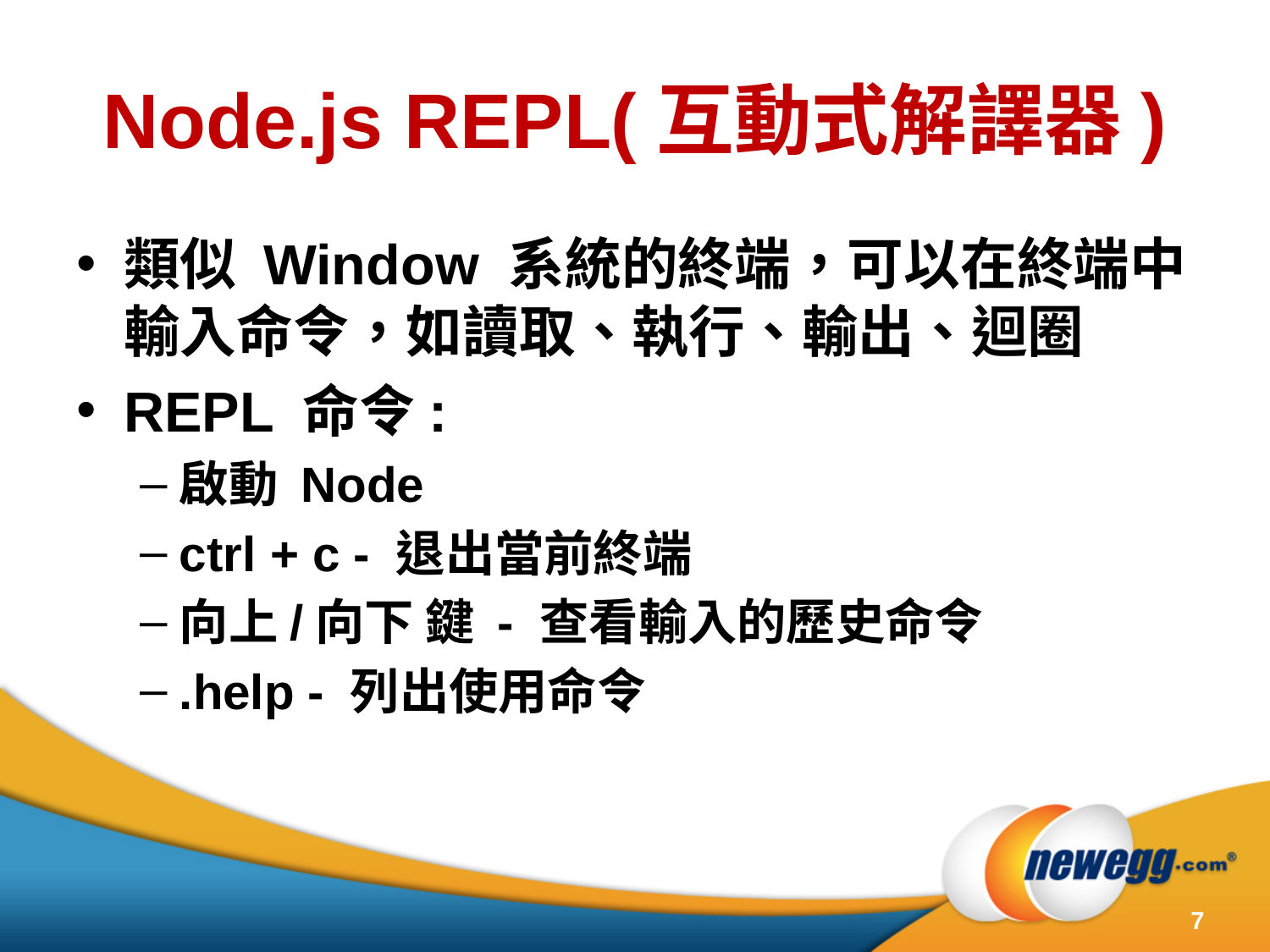

# Node.js REPL(互動式解譯器)
類似 Window 系統的終端，可以在終端中輸入命令，如讀取、執行、輸出、迴圈
REPL 命令:
啟動 Node
ctrl + c - 退出當前終端
向上/向下 鍵 - 查看輸入的歷史命令
.help - 列出使用命令